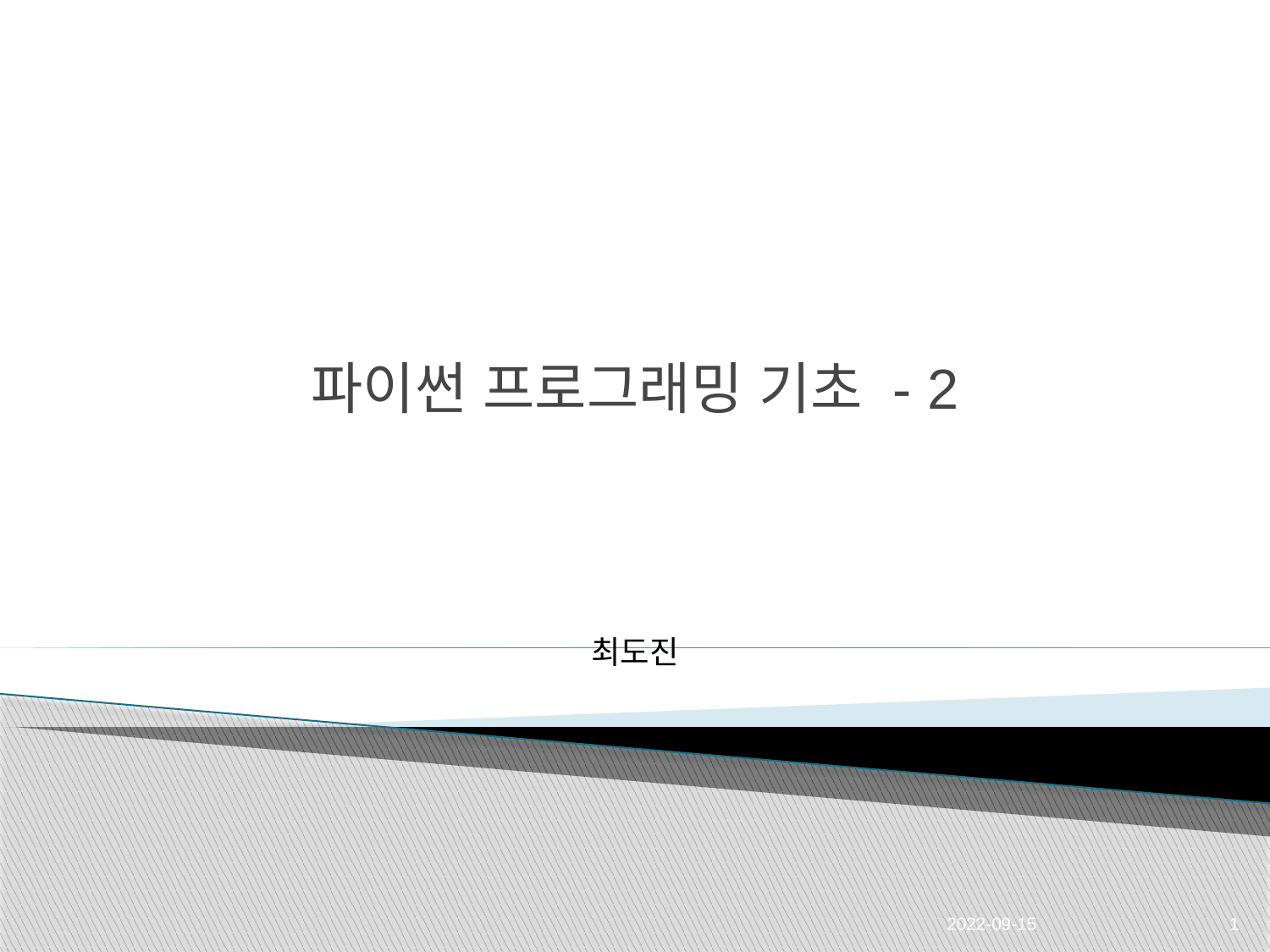

# 파이썬 프로그래밍 기초 - 2
최도진
2022-09-15
1